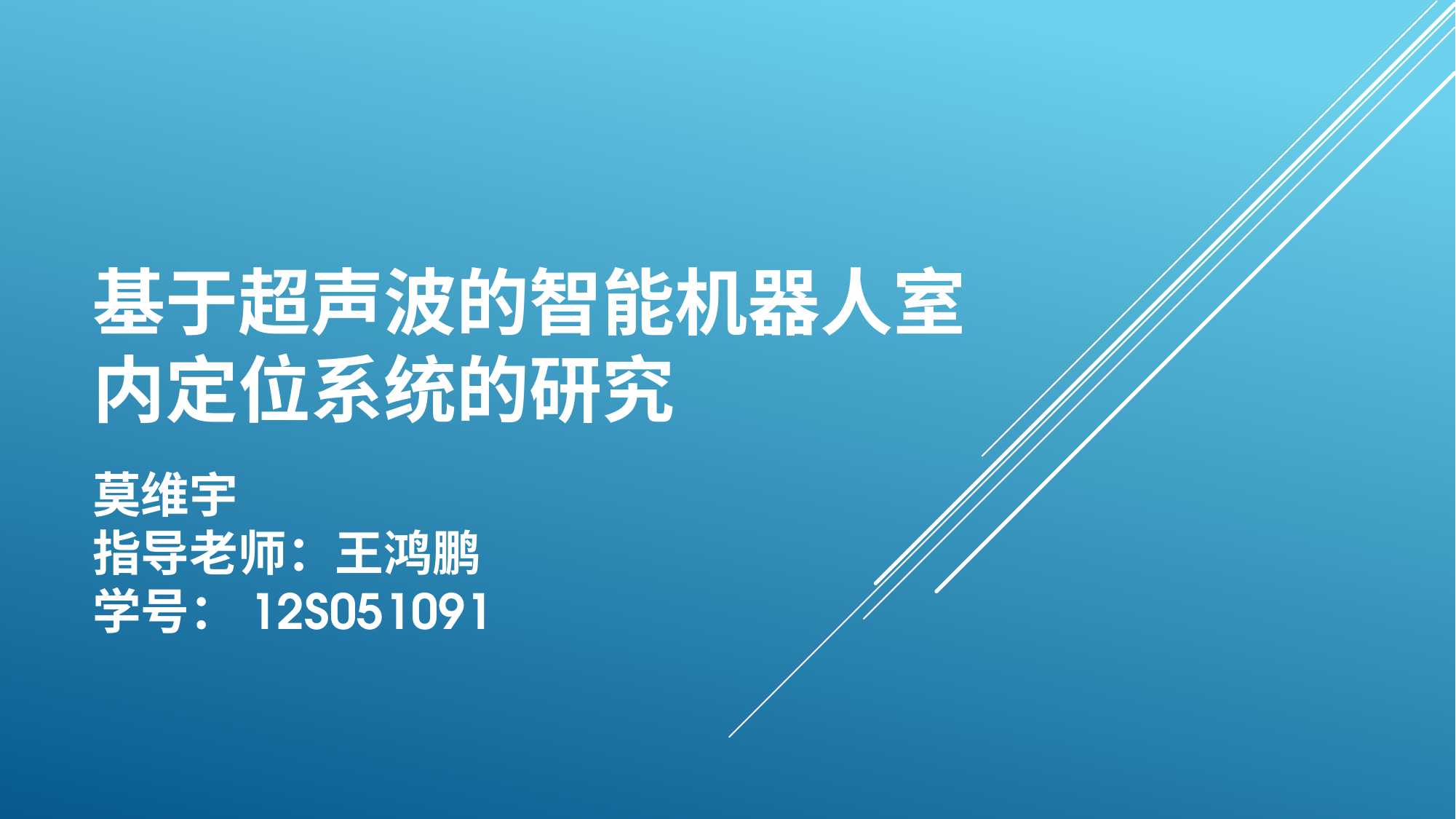

# 基于超声波的智能机器人室内定位系统的研究
莫维宇
指导老师：王鸿鹏
学号：12S051091